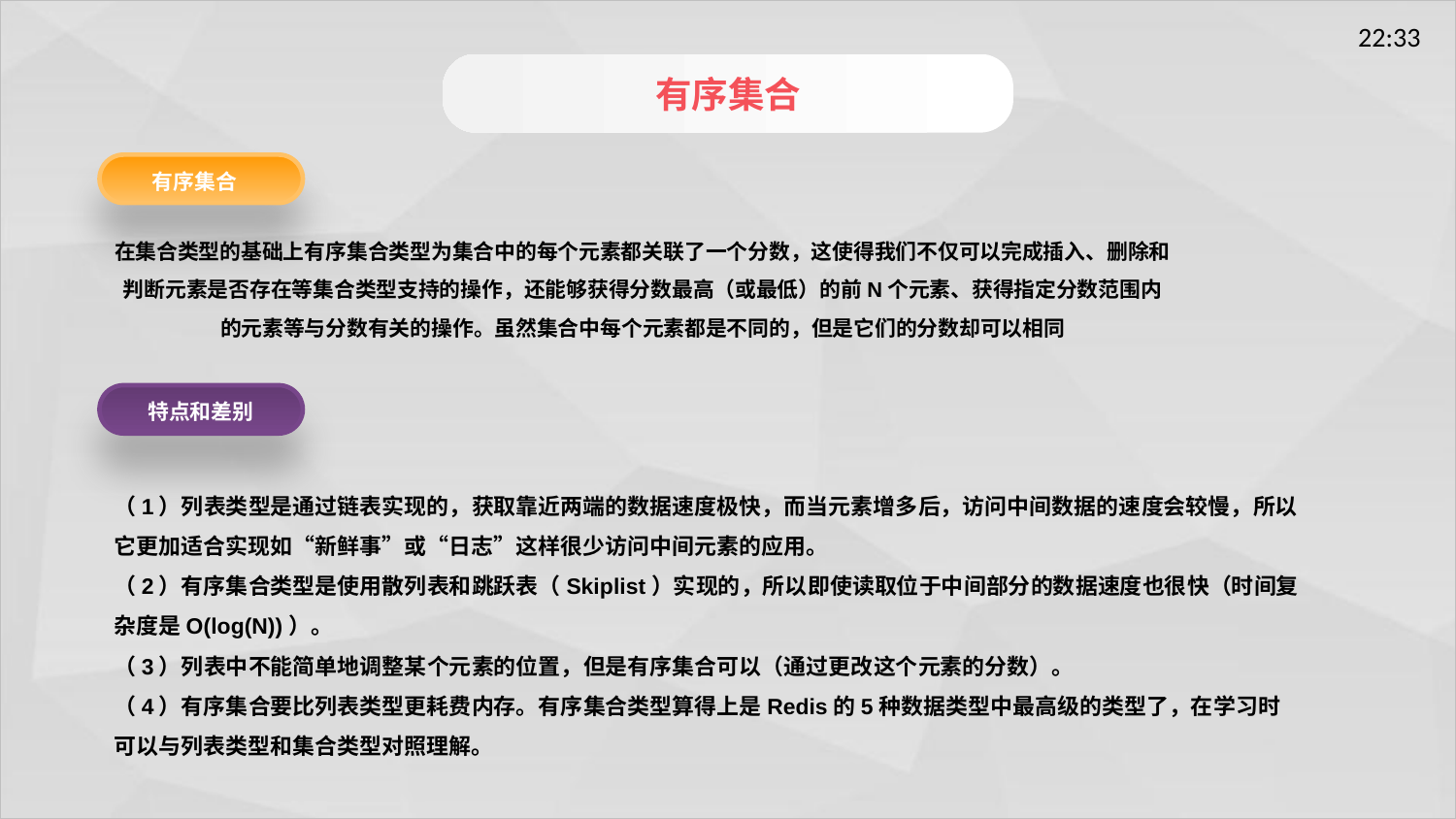

有序集合

有序集合
在集合类型的基础上有序集合类型为集合中的每个元素都关联了一个分数，这使得我们不仅可以完成插入、删除和判断元素是否存在等集合类型支持的操作，还能够获得分数最高（或最低）的前N个元素、获得指定分数范围内的元素等与分数有关的操作。虽然集合中每个元素都是不同的，但是它们的分数却可以相同

特点和差别
（1）列表类型是通过链表实现的，获取靠近两端的数据速度极快，而当元素增多后，访问中间数据的速度会较慢，所以它更加适合实现如“新鲜事”或“日志”这样很少访问中间元素的应用。
（2）有序集合类型是使用散列表和跳跃表（Skiplist）实现的，所以即使读取位于中间部分的数据速度也很快（时间复杂度是O(log(N))）。
（3）列表中不能简单地调整某个元素的位置，但是有序集合可以（通过更改这个元素的分数）。
（4）有序集合要比列表类型更耗费内存。有序集合类型算得上是Redis的5种数据类型中最高级的类型了，在学习时可以与列表类型和集合类型对照理解。